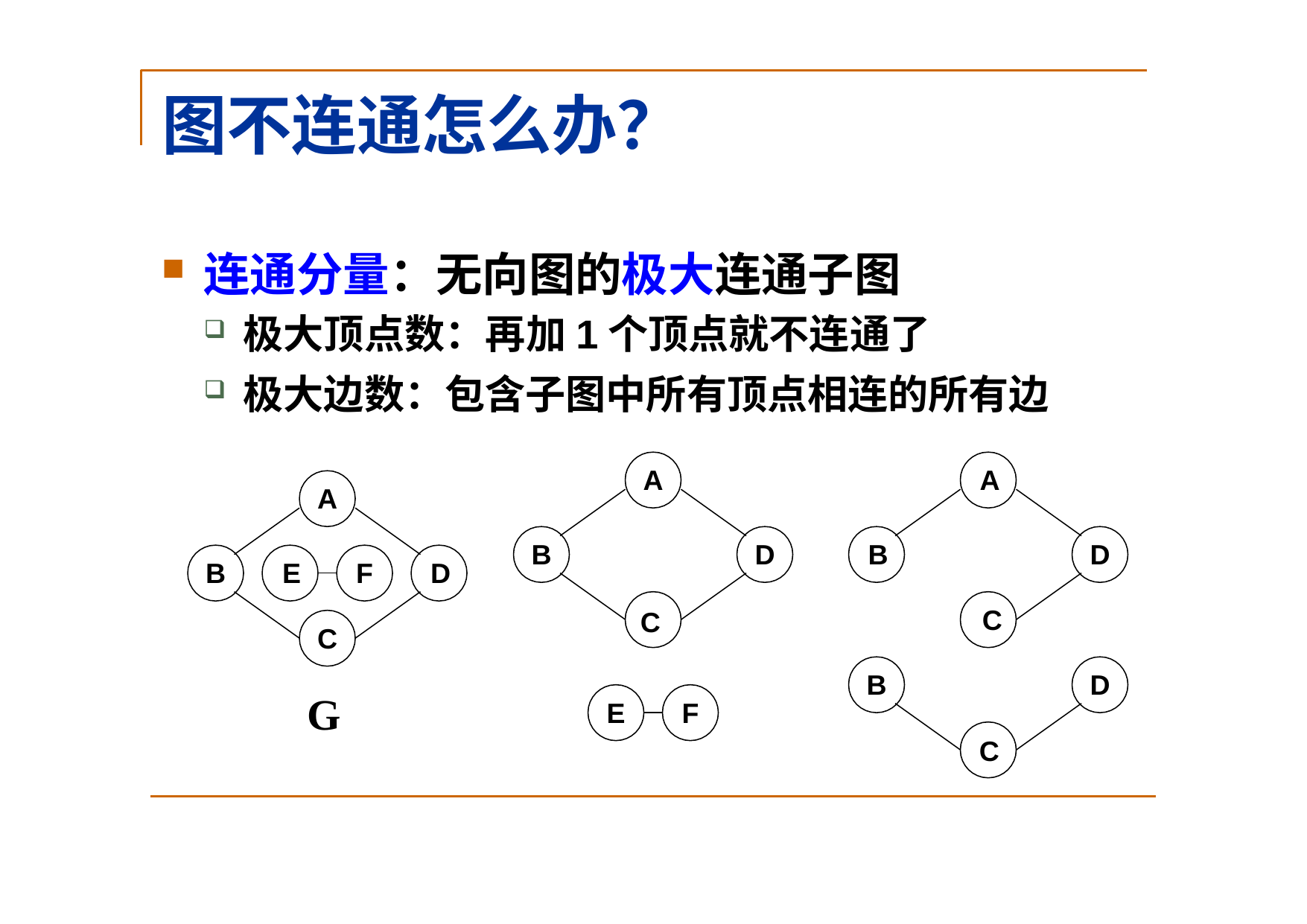

# 图不连通怎么办？
连通分量：无向图的极大连通子图
极大顶点数：再加1个顶点就不连通了
极大边数：包含子图中所有顶点相连的所有边

A	A

A

B
D	B
D

B	E
F	D

C
C

C

B
D

G
E
F

C